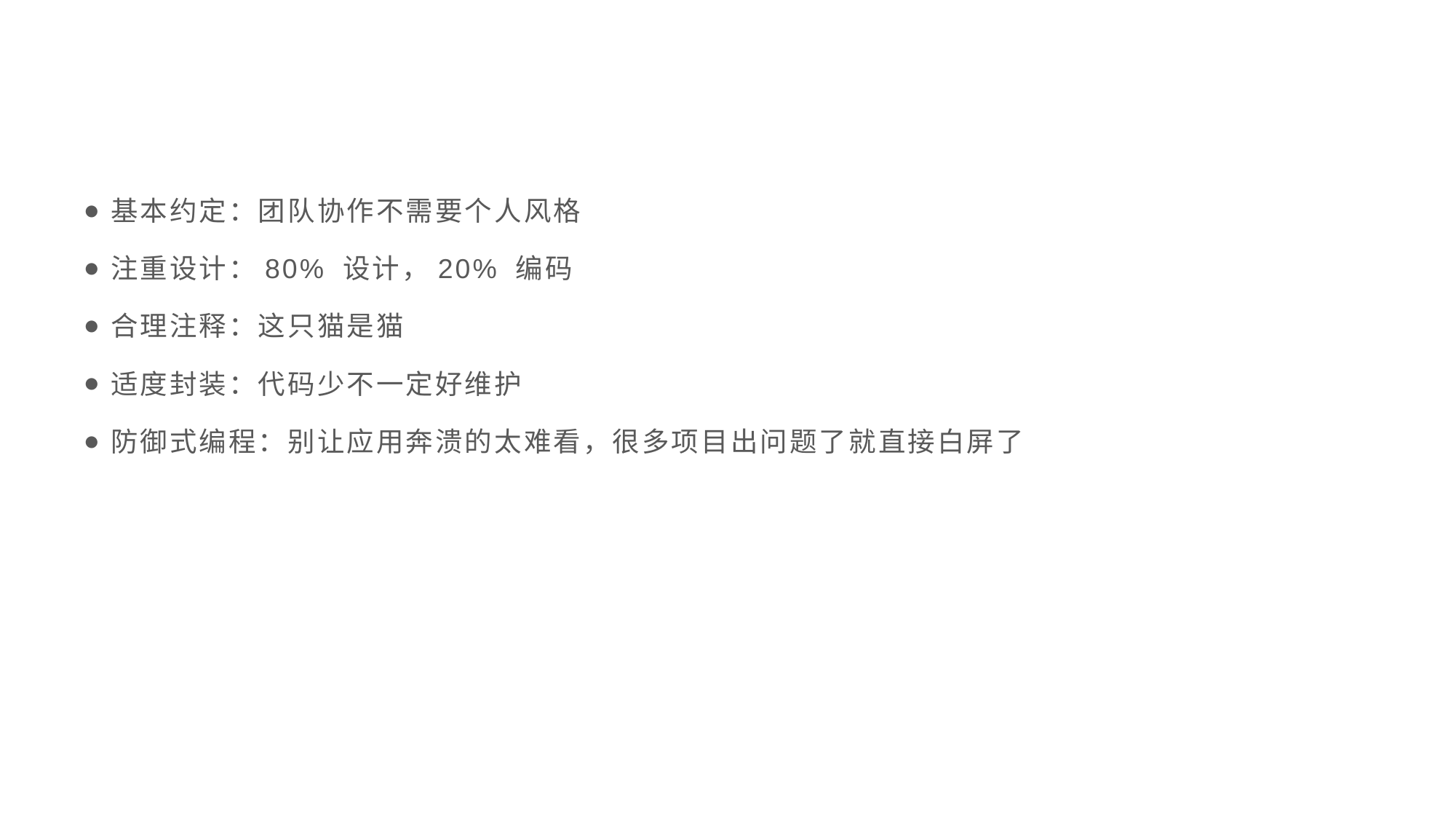

#
基本约定：团队协作不需要个人风格
注重设计：80% 设计，20% 编码
合理注释：这只猫是猫
适度封装：代码少不一定好维护
防御式编程：别让应用奔溃的太难看，很多项目出问题了就直接白屏了